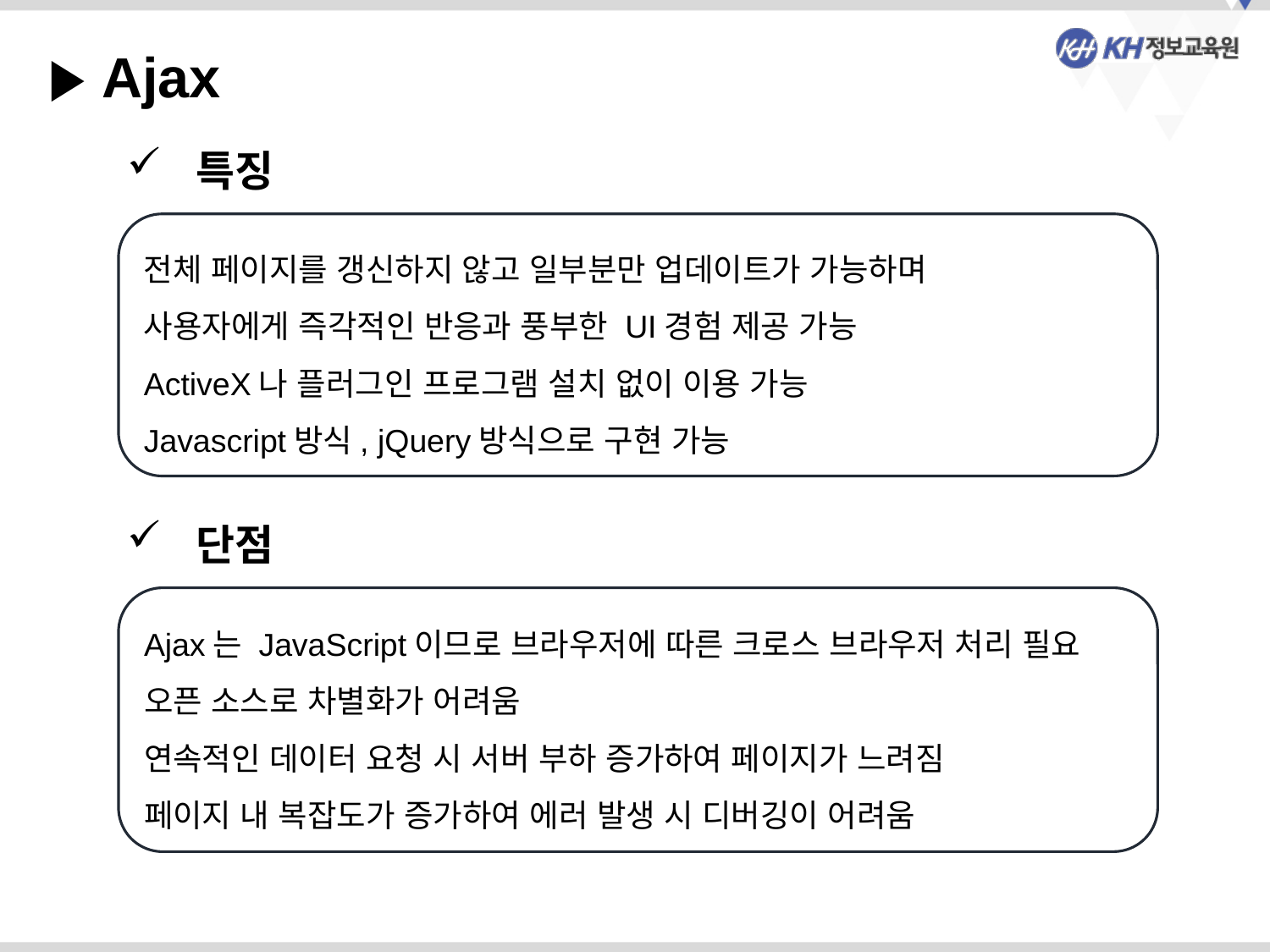

▶ Ajax
 특징
전체 페이지를 갱신하지 않고 일부분만 업데이트가 가능하며
사용자에게 즉각적인 반응과 풍부한 UI경험 제공 가능
ActiveX나 플러그인 프로그램 설치 없이 이용 가능
Javascript방식, jQuery방식으로 구현 가능
 단점
Ajax는 JavaScript이므로 브라우저에 따른 크로스 브라우저 처리 필요
오픈 소스로 차별화가 어려움
연속적인 데이터 요청 시 서버 부하 증가하여 페이지가 느려짐
페이지 내 복잡도가 증가하여 에러 발생 시 디버깅이 어려움